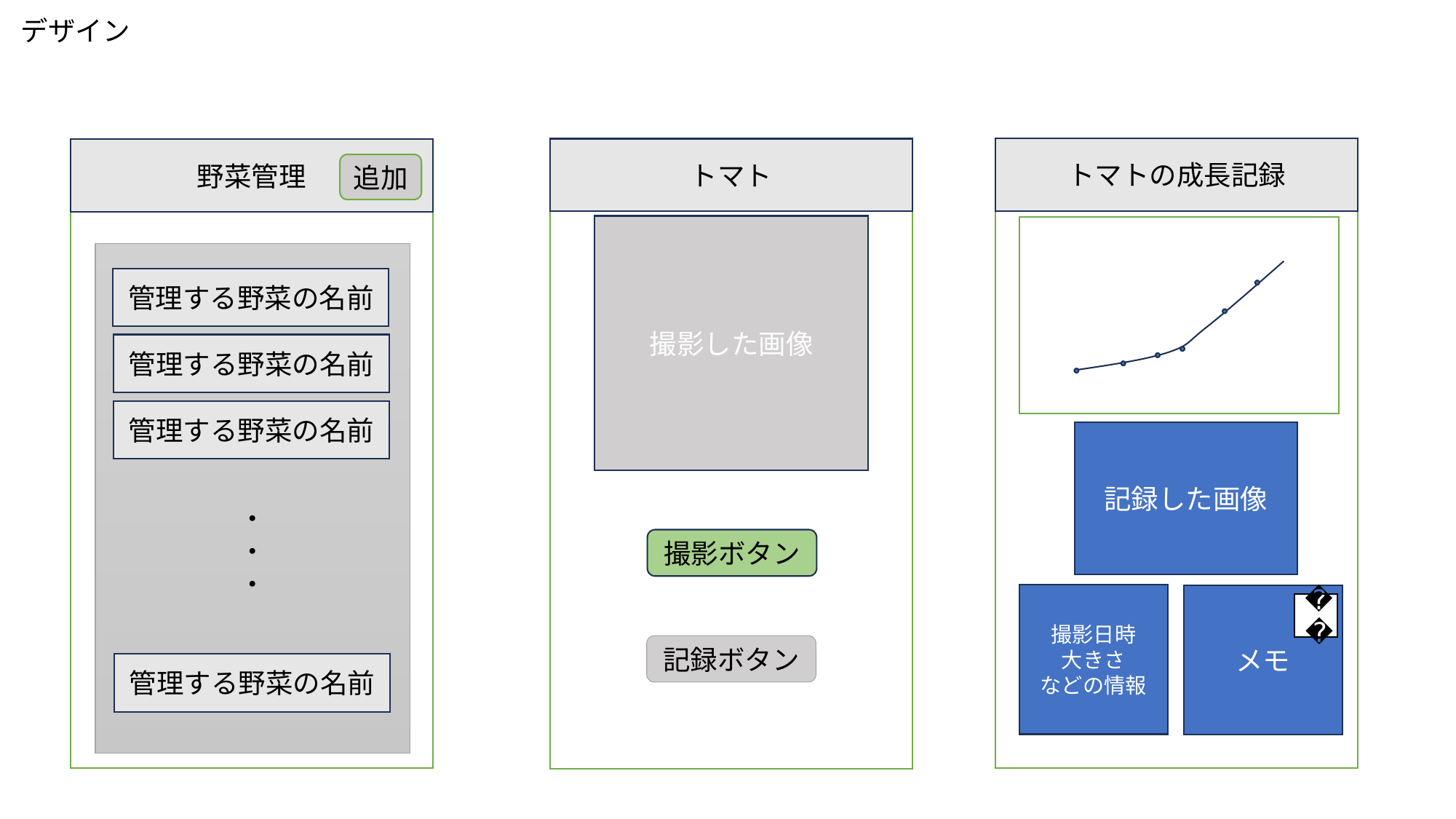

デザイン
トマトの成長記録

記録した画像
撮影日時
大きさ
などの情報
メモ

🖋
トマト

撮影した画像
撮影ボタン
記録ボタン

野菜管理
追加

管理する野菜の名前
管理する野菜の名前
管理する野菜の名前
・・・
管理する野菜の名前